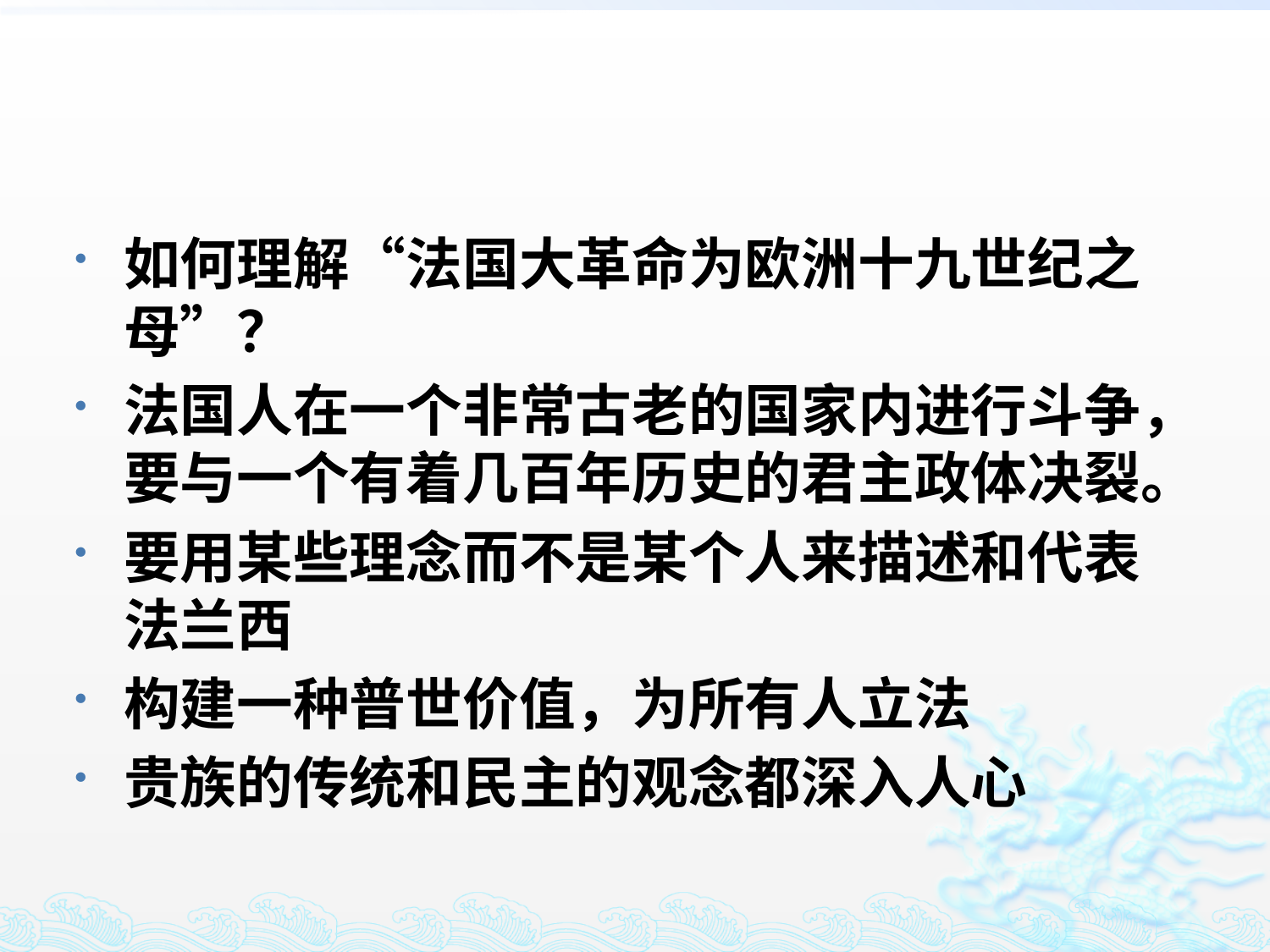

#
如何理解“法国大革命为欧洲十九世纪之母”？
法国人在一个非常古老的国家内进行斗争，要与一个有着几百年历史的君主政体决裂。
要用某些理念而不是某个人来描述和代表法兰西
构建一种普世价值，为所有人立法
贵族的传统和民主的观念都深入人心